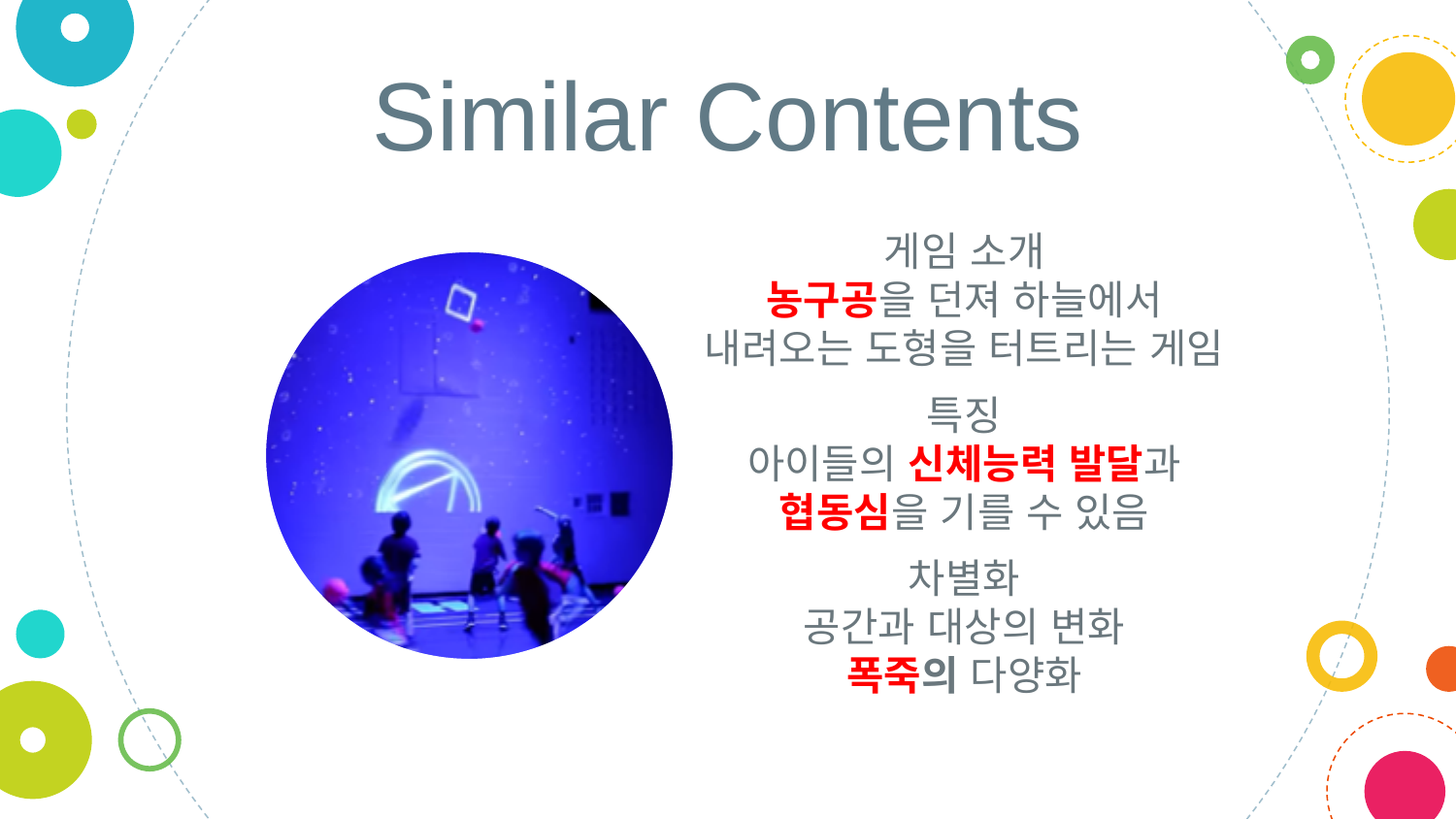

Similar Contents
게임 소개
농구공을 던져 하늘에서 내려오는 도형을 터트리는 게임

특징
아이들의 신체능력 발달과
협동심을 기를 수 있음
차별화
공간과 대상의 변화
폭죽의 다양화